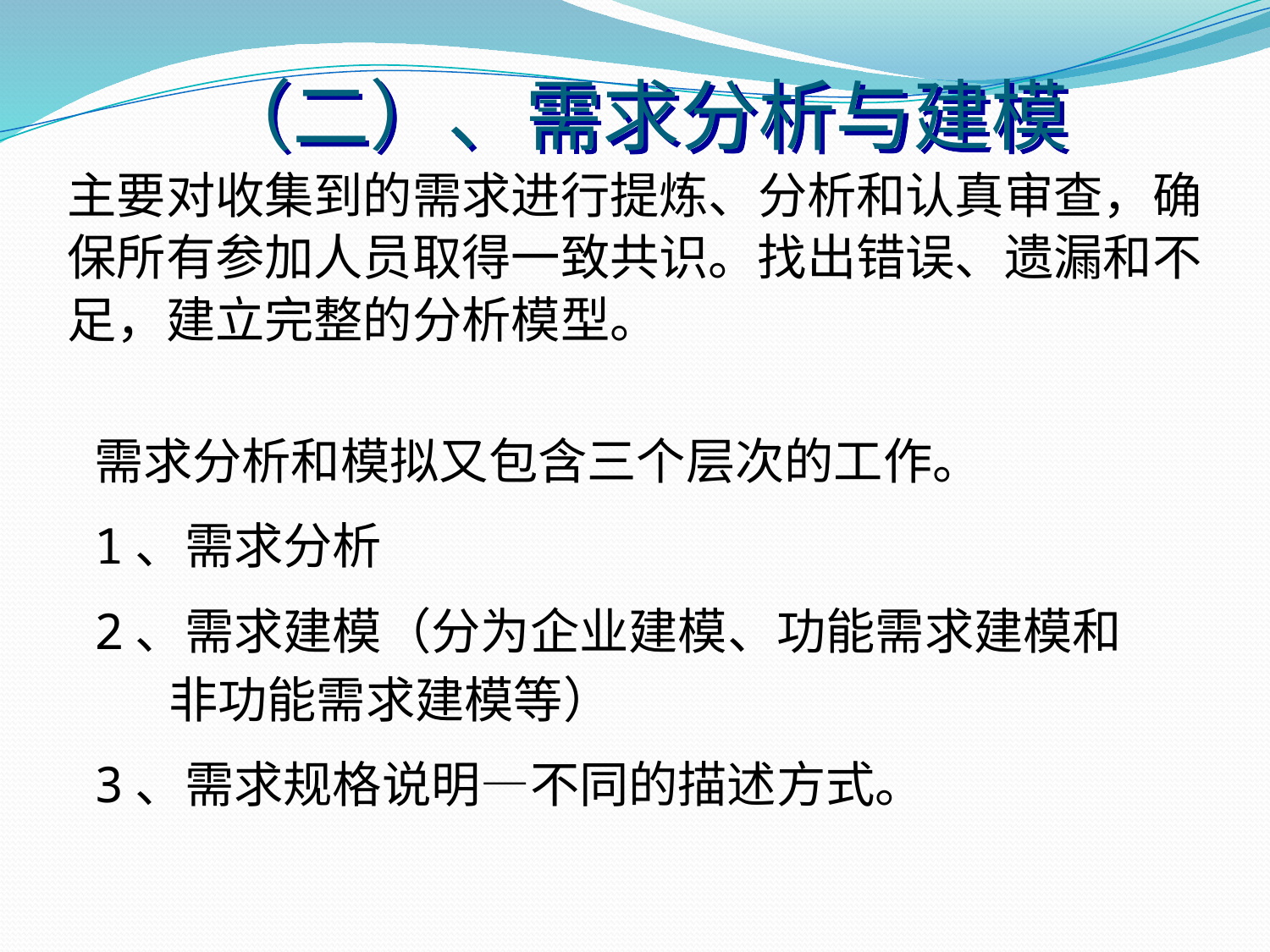

（二）、需求分析与建模
主要对收集到的需求进行提炼、分析和认真审查，确保所有参加人员取得一致共识。找出错误、遗漏和不足，建立完整的分析模型。
需求分析和模拟又包含三个层次的工作。
1、需求分析
2、需求建模（分为企业建模、功能需求建模和非功能需求建模等）
3、需求规格说明—不同的描述方式。